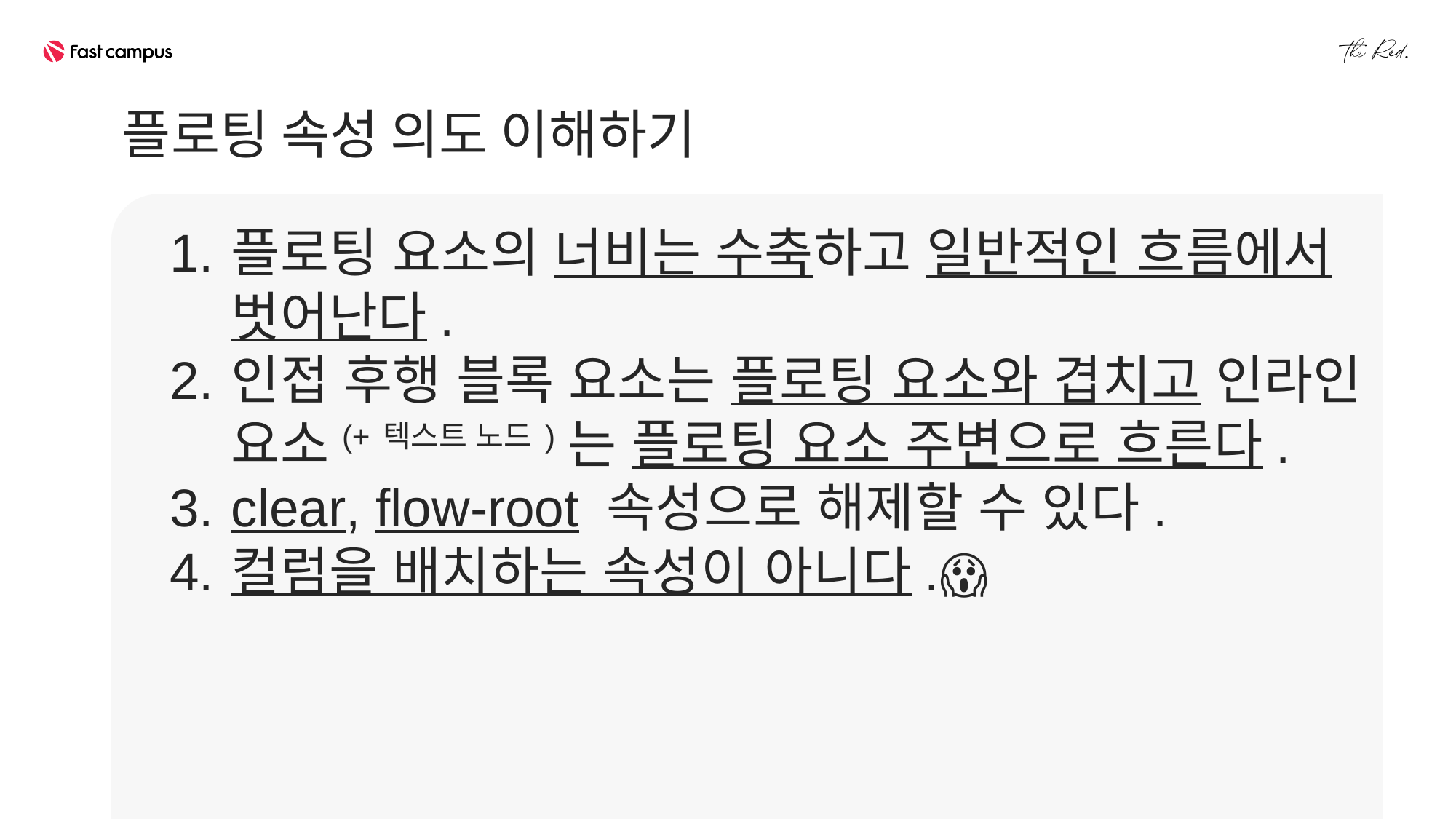

플로팅 속성 의도 이해하기
플로팅 요소의 너비는 수축하고 일반적인 흐름에서 벗어난다.
인접 후행 블록 요소는 플로팅 요소와 겹치고 인라인 요소(+텍스트 노드)는 플로팅 요소 주변으로 흐른다.
clear, flow-root 속성으로 해제할 수 있다.
컬럼을 배치하는 속성이 아니다.😱